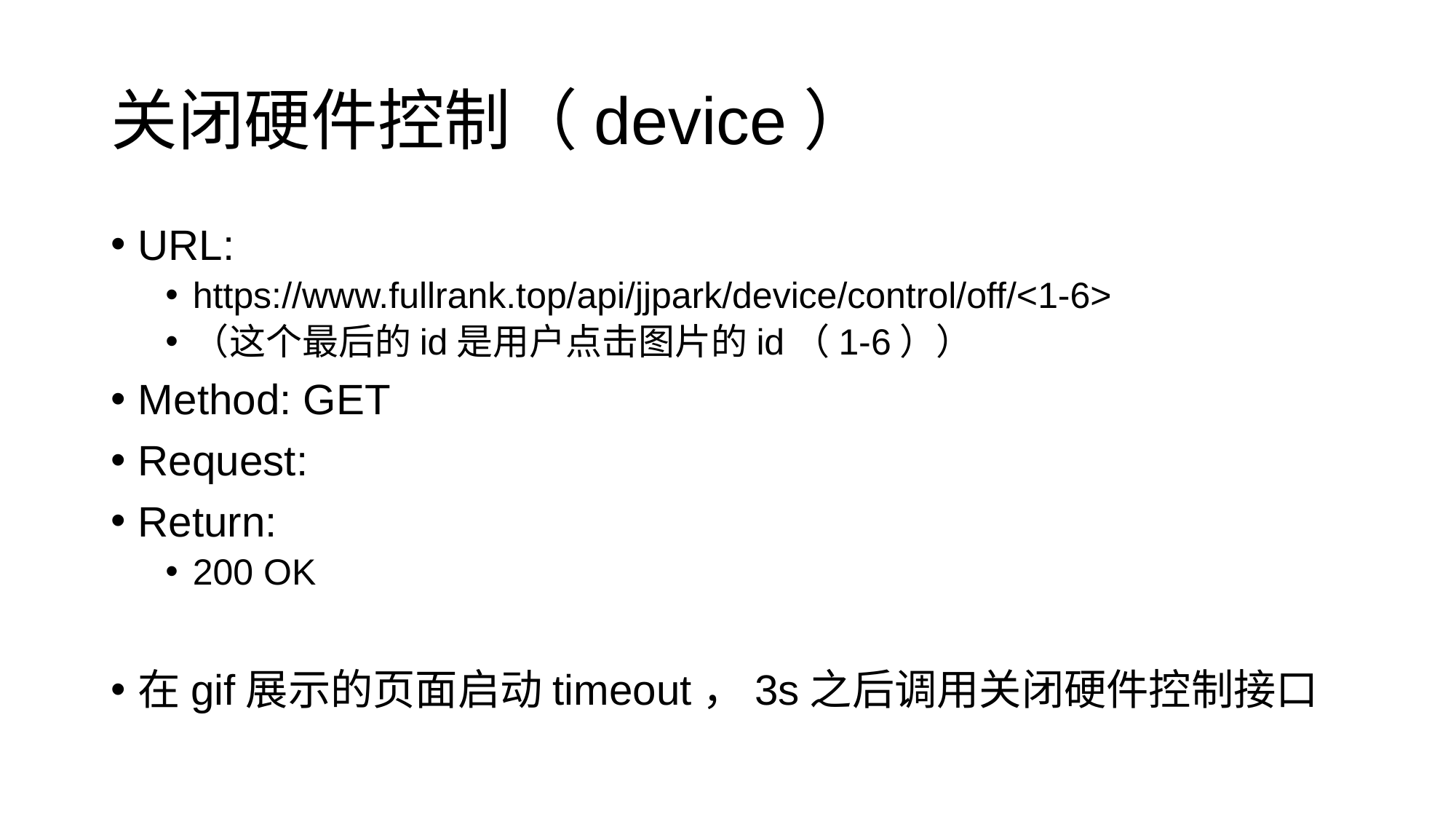

# 关闭硬件控制（device）
URL:
https://www.fullrank.top/api/jjpark/device/control/off/<1-6>
（这个最后的id是用户点击图片的id（1-6））
Method: GET
Request:
Return:
200 OK

在gif展示的页面启动timeout，3s之后调用关闭硬件控制接口